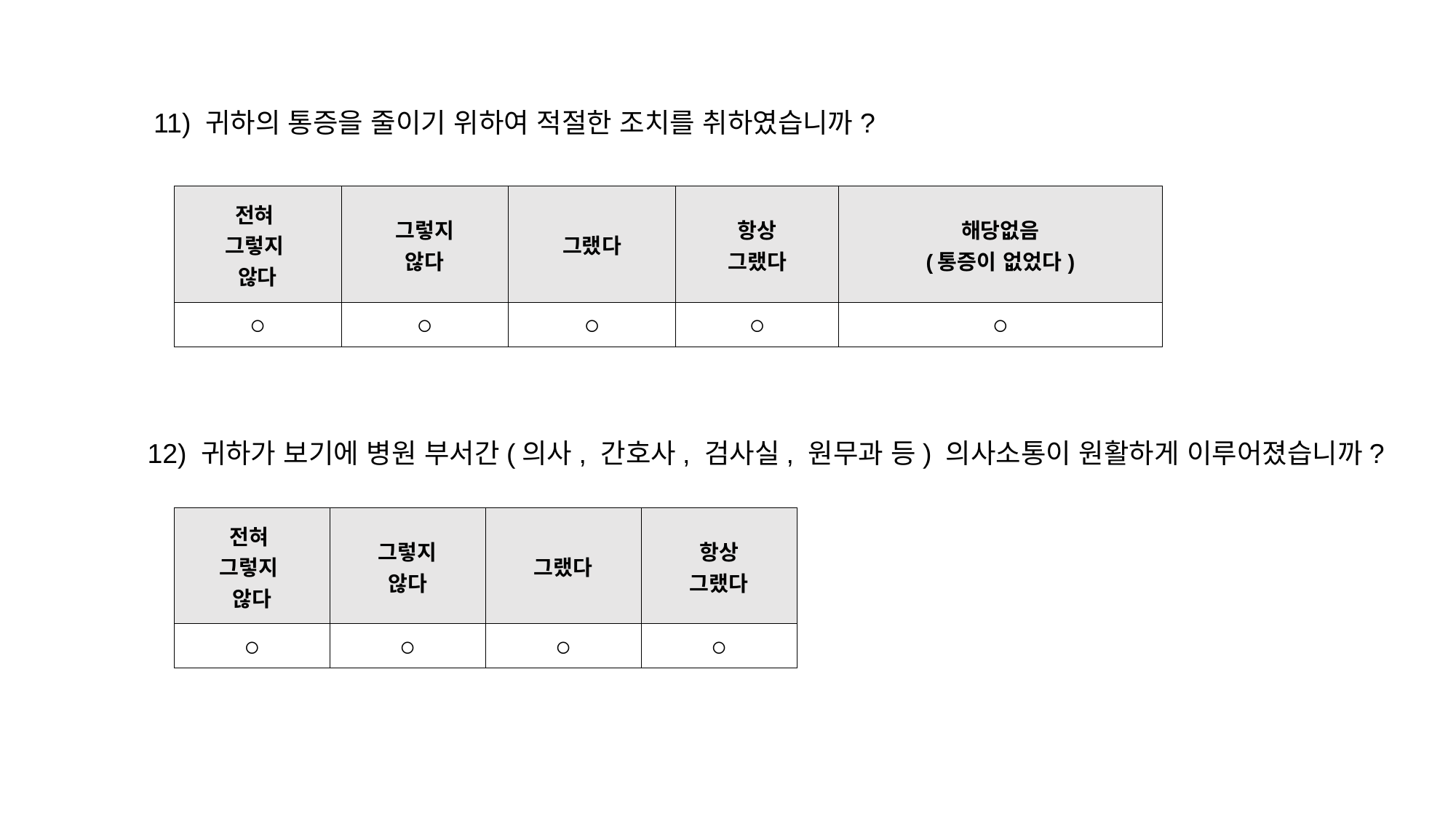

11) 귀하의 통증을 줄이기 위하여 적절한 조치를 취하였습니까?
| 전혀 그렇지 않다 | 그렇지 않다 | 그랬다 | 항상 그랬다 | 해당없음 (통증이 없었다) |
| --- | --- | --- | --- | --- |
| ○ | ○ | ○ | ○ | ○ |
12) 귀하가 보기에 병원 부서간(의사, 간호사, 검사실, 원무과 등) 의사소통이 원활하게 이루어졌습니까?
| 전혀 그렇지 않다 | 그렇지 않다 | 그랬다 | 항상 그랬다 |
| --- | --- | --- | --- |
| ○ | ○ | ○ | ○ |